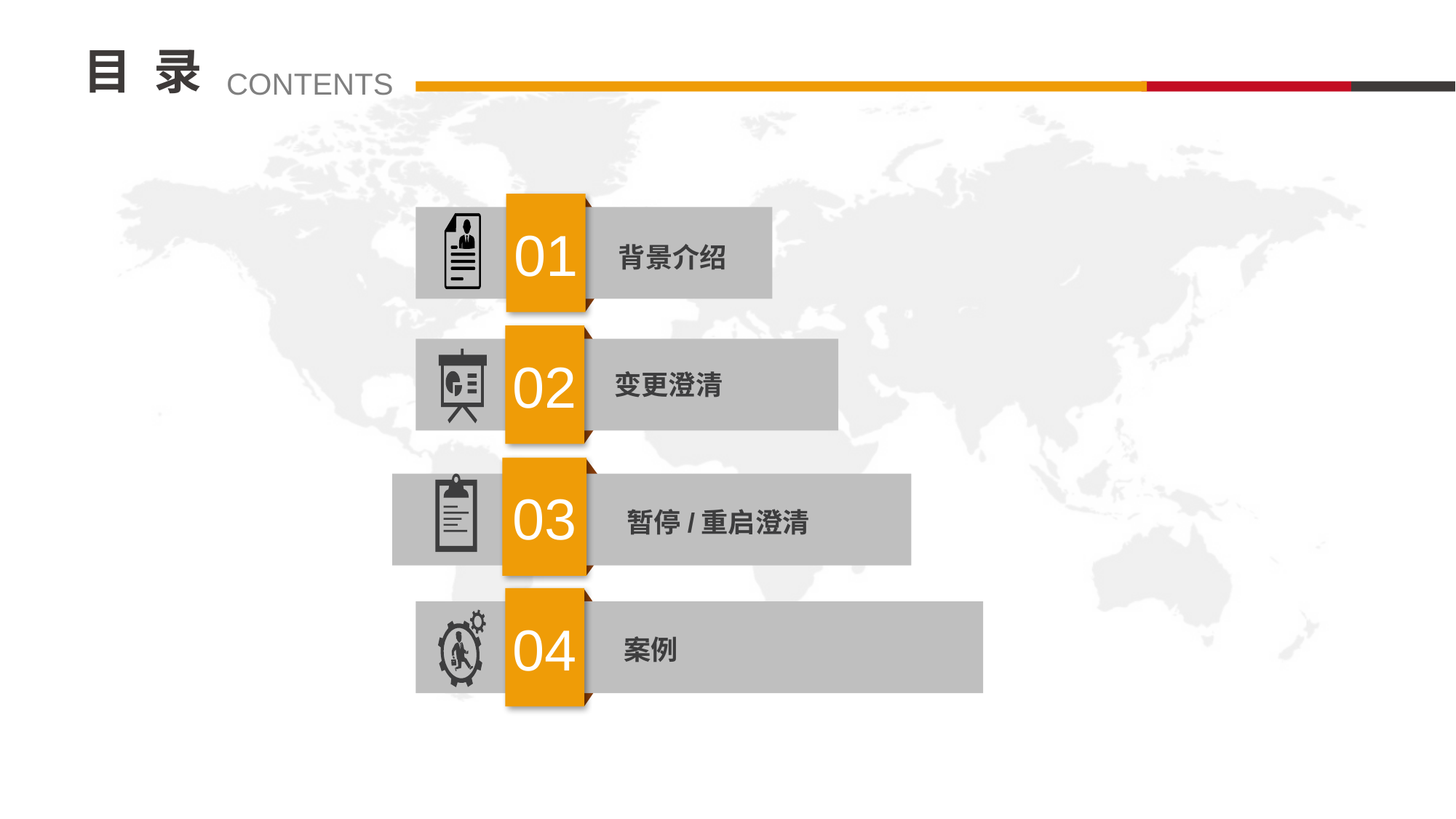

目  录
CONTENTS

01

背景介绍

02

变更澄清
03

暂停/重启澄清

04

案例